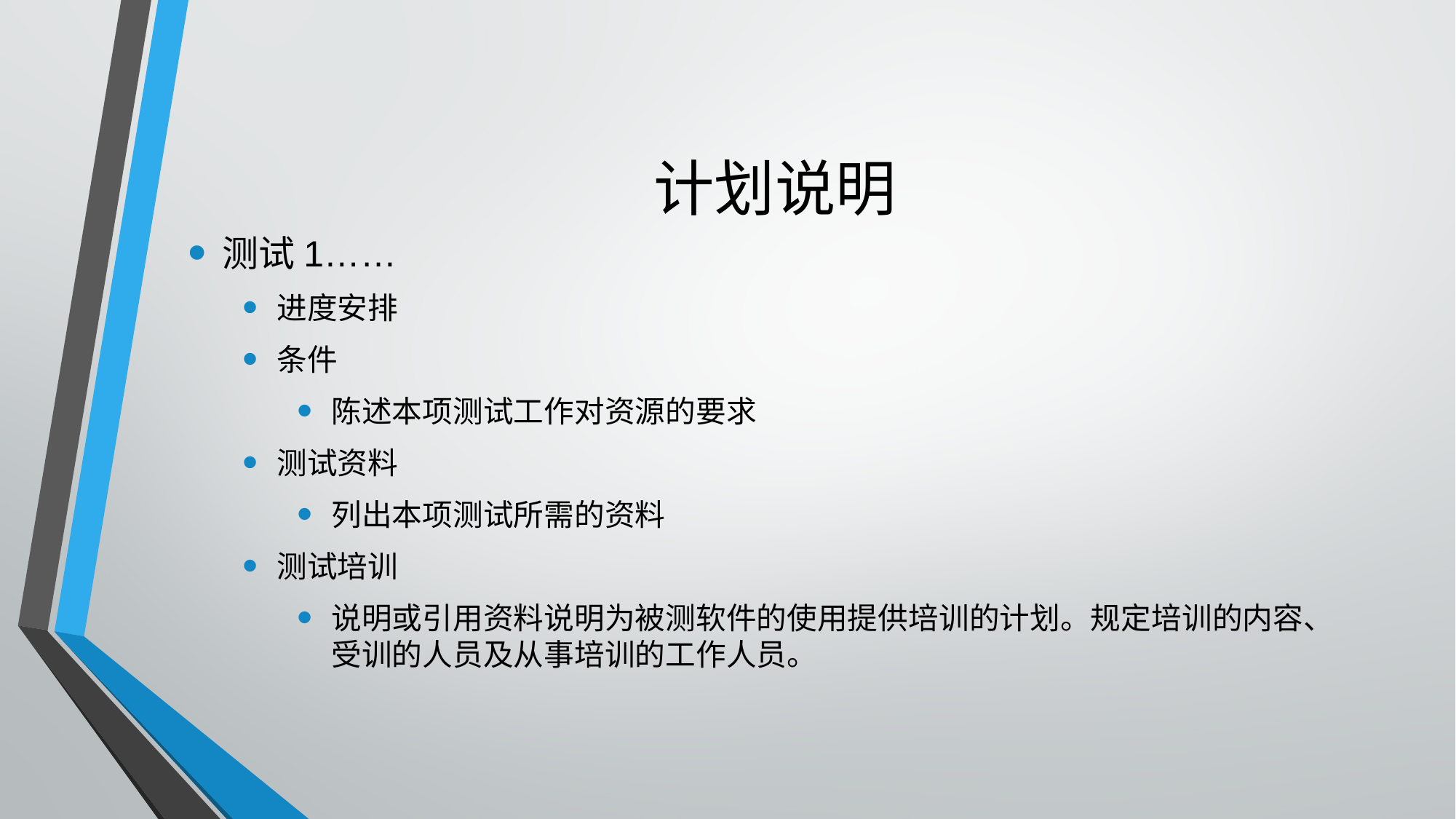

# 计划说明
测试1……
进度安排
条件
陈述本项测试工作对资源的要求
测试资料
列出本项测试所需的资料
测试培训
说明或引用资料说明为被测软件的使用提供培训的计划。规定培训的内容、受训的人员及从事培训的工作人员。